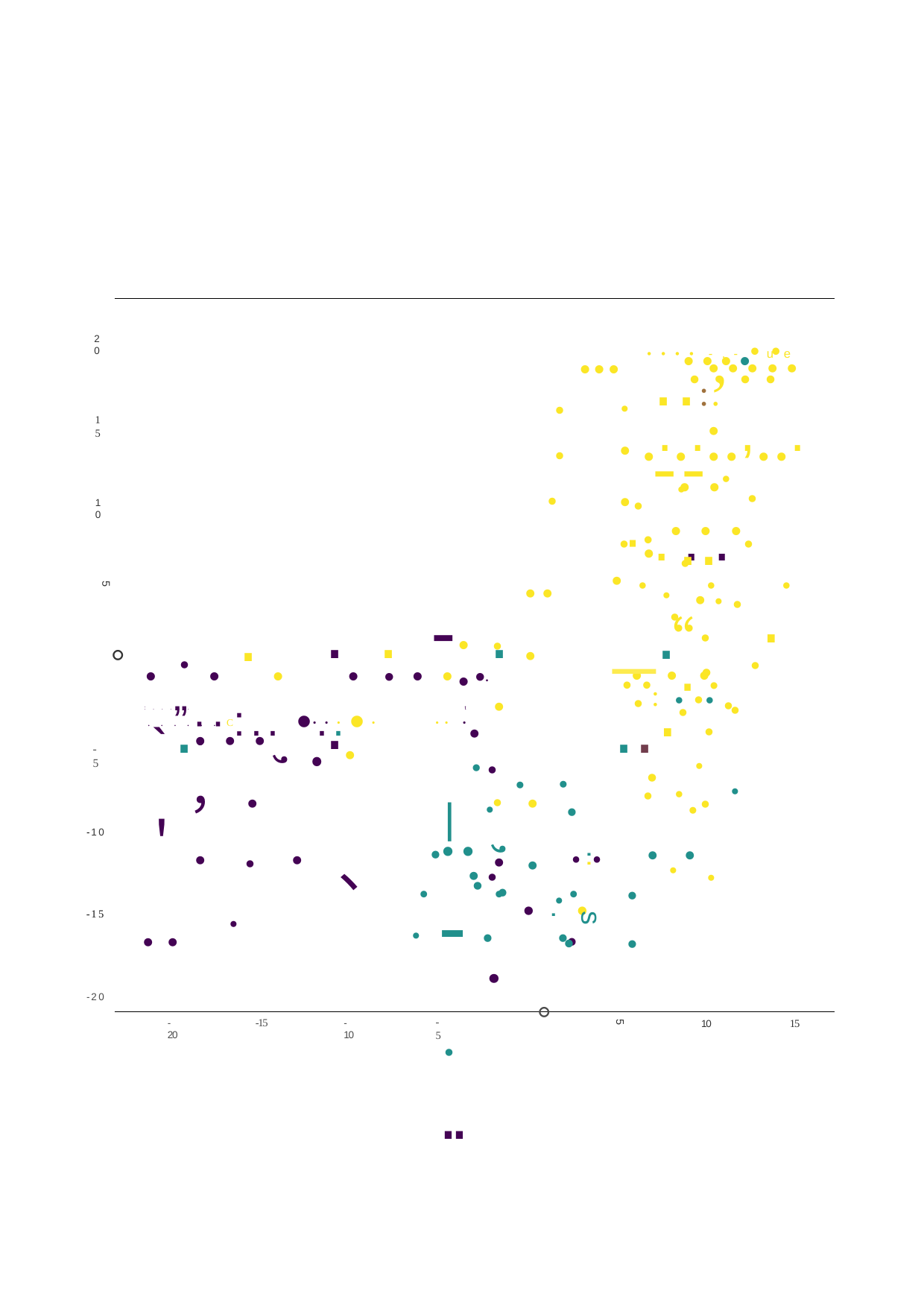

.,..
．．．．．．
••••••
..:. -.-.
20
•••• -.-	ue
•••
......,....．“．．．．
．．．．．．
．．•．•．•．•．．． ．．．
15
·•.•.•.• •••: •·••
．..．_.．·..·．
10
．
．．••．•．．．
．．．
．．
．．．．
5
．..•
..-..
• •
。
••• •••••
•．．．
．
”··
:.. •..•
．．．，．
．．．．．．
:.....
t
．	、
......C
••• • •
•• •
｀＇．．．．． ．
-5
．，
．．
..-．..
．：．．．，．一．
-10
．
．．
··
．．．．．．．．
-15
s.
．
-20
。

-5
-15
15
-20
-10
10
5